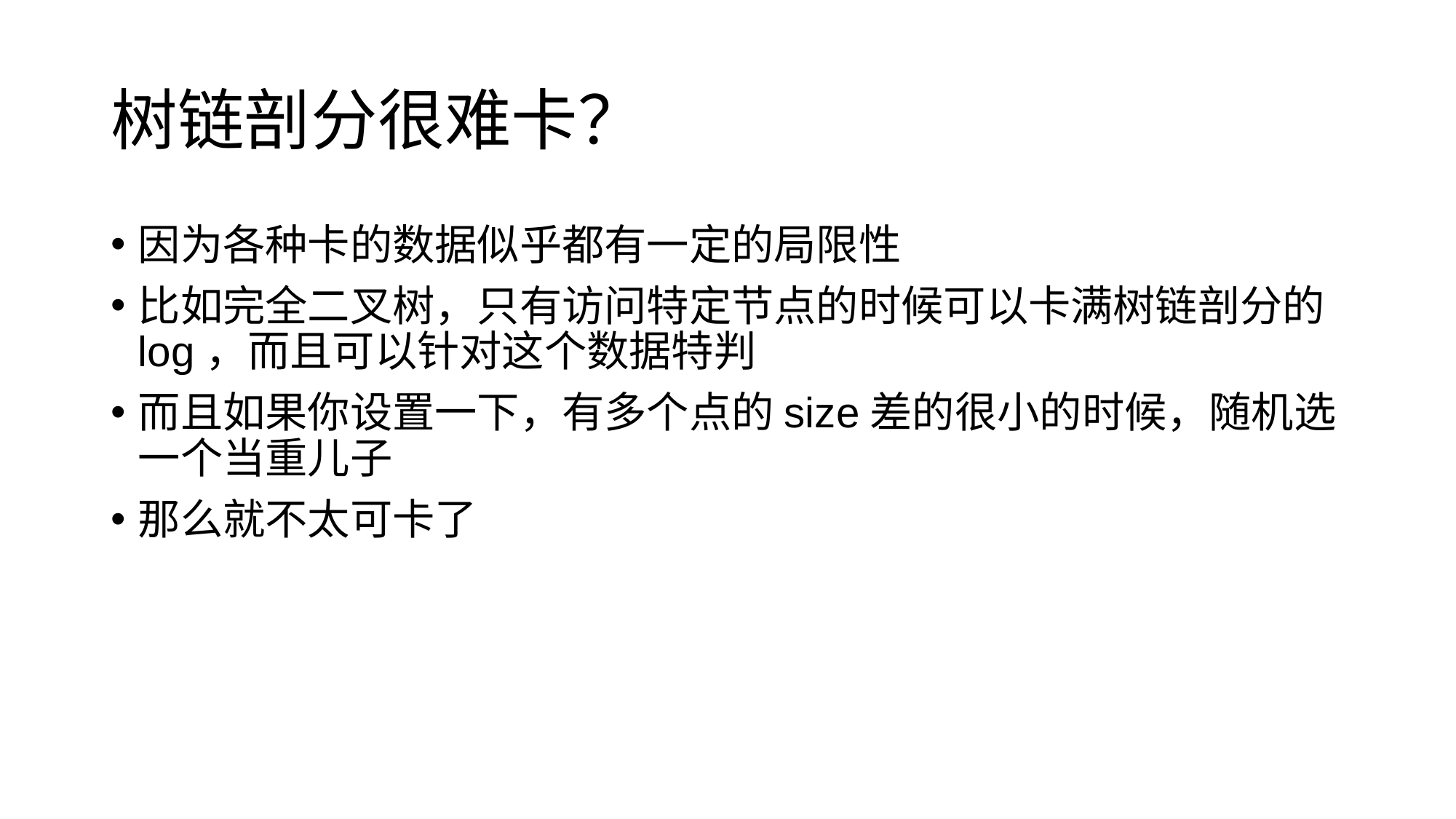

# 树链剖分很难卡？
因为各种卡的数据似乎都有一定的局限性
比如完全二叉树，只有访问特定节点的时候可以卡满树链剖分的log，而且可以针对这个数据特判
而且如果你设置一下，有多个点的size差的很小的时候，随机选一个当重儿子
那么就不太可卡了